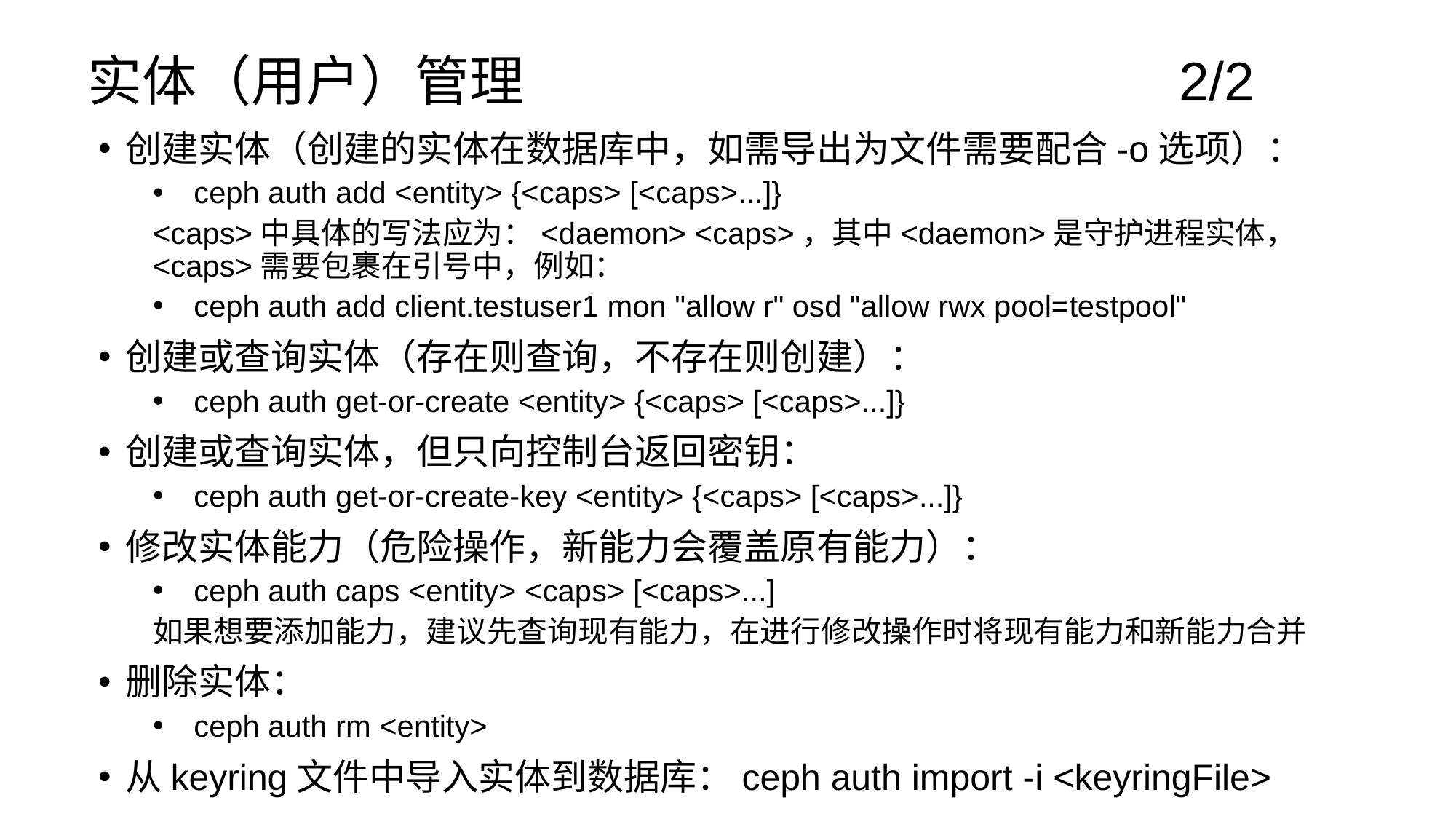

# 实体（用户）管理						2/2
创建实体（创建的实体在数据库中，如需导出为文件需要配合-o选项）：
ceph auth add <entity> {<caps> [<caps>...]}
<caps>中具体的写法应为：<daemon> <caps>，其中<daemon>是守护进程实体， <caps>需要包裹在引号中，例如：
ceph auth add client.testuser1 mon "allow r" osd "allow rwx pool=testpool"
创建或查询实体（存在则查询，不存在则创建）：
ceph auth get-or-create <entity> {<caps> [<caps>...]}
创建或查询实体，但只向控制台返回密钥：
ceph auth get-or-create-key <entity> {<caps> [<caps>...]}
修改实体能力（危险操作，新能力会覆盖原有能力）：
ceph auth caps <entity> <caps> [<caps>...]
如果想要添加能力，建议先查询现有能力，在进行修改操作时将现有能力和新能力合并
删除实体：
ceph auth rm <entity>
从keyring文件中导入实体到数据库：ceph auth import -i <keyringFile>